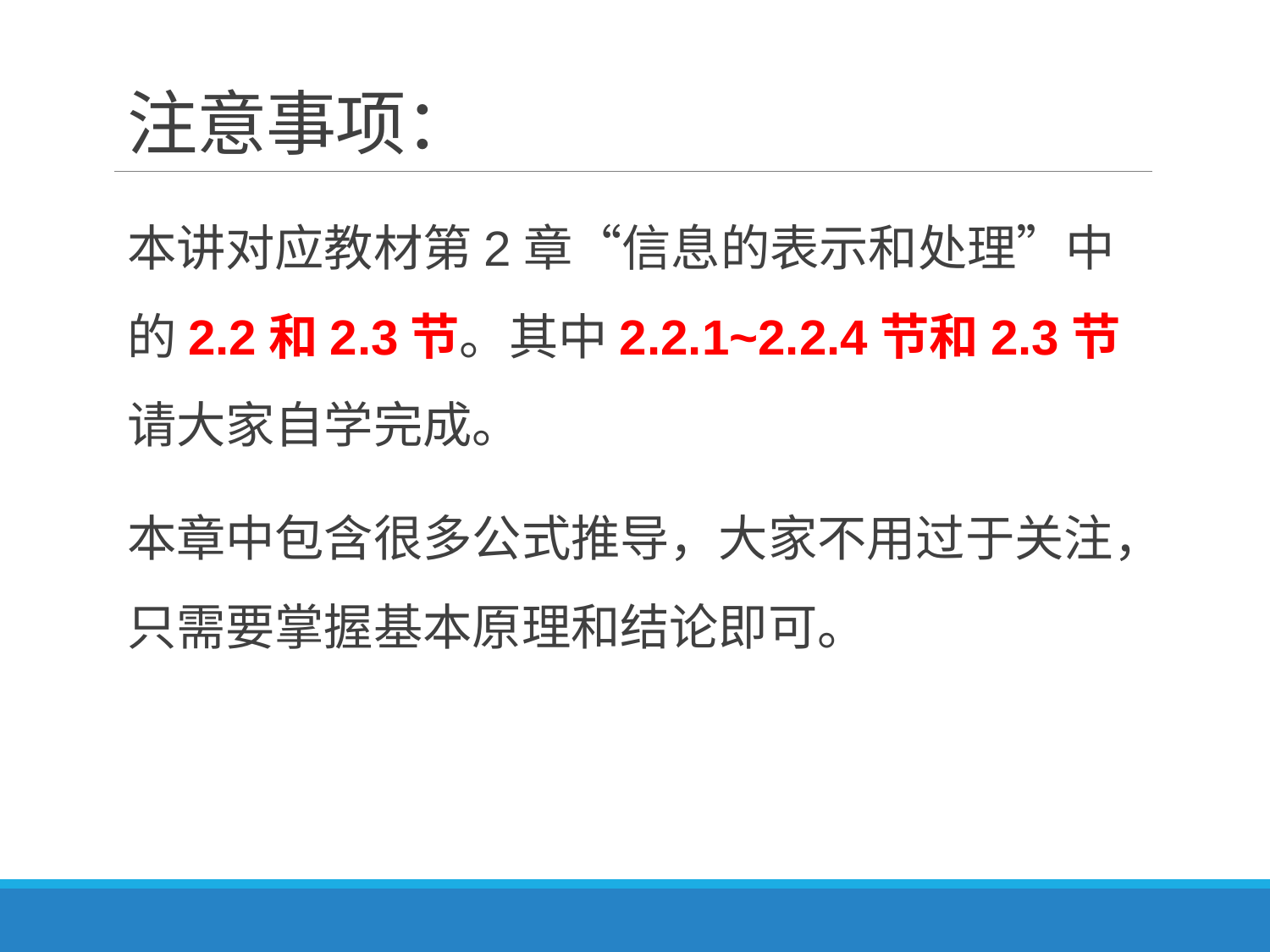

# 注意事项：
本讲对应教材第2章“信息的表示和处理”中的2.2和2.3节。其中2.2.1~2.2.4节和2.3节请大家自学完成。
本章中包含很多公式推导，大家不用过于关注，只需要掌握基本原理和结论即可。